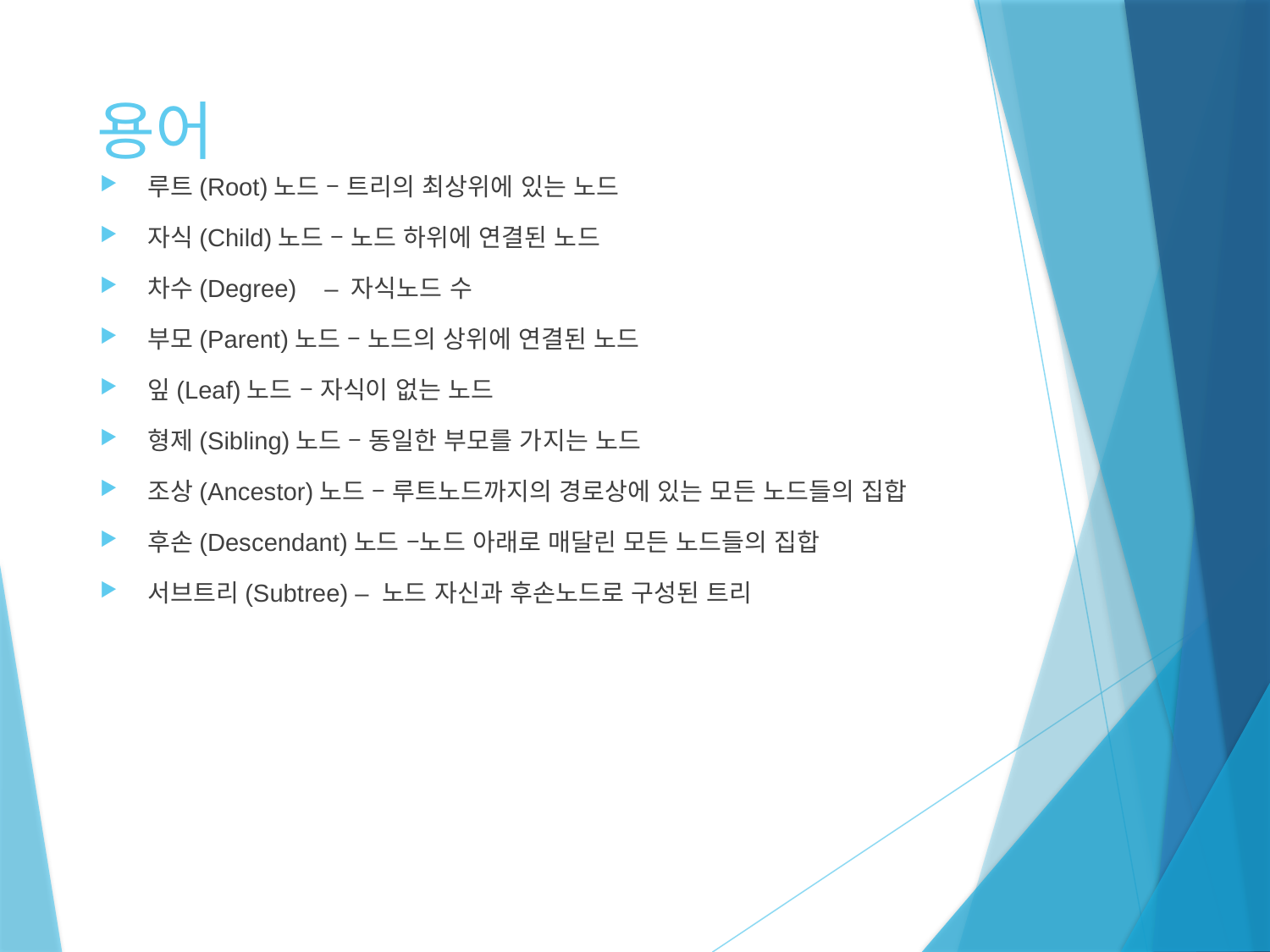

# 용어
루트(Root)노드 – 트리의 최상위에 있는 노드
자식(Child)노드 – 노드 하위에 연결된 노드
차수(Degree)    – 자식노드 수
부모(Parent)노드 – 노드의 상위에 연결된 노드
잎(Leaf)노드 – 자식이 없는 노드
형제(Sibling)노드 – 동일한 부모를 가지는 노드
조상(Ancestor)노드 – 루트노드까지의 경로상에 있는 모든 노드들의 집합
후손(Descendant)노드 –노드 아래로 매달린 모든 노드들의 집합
서브트리(Subtree) – 노드 자신과 후손노드로 구성된 트리